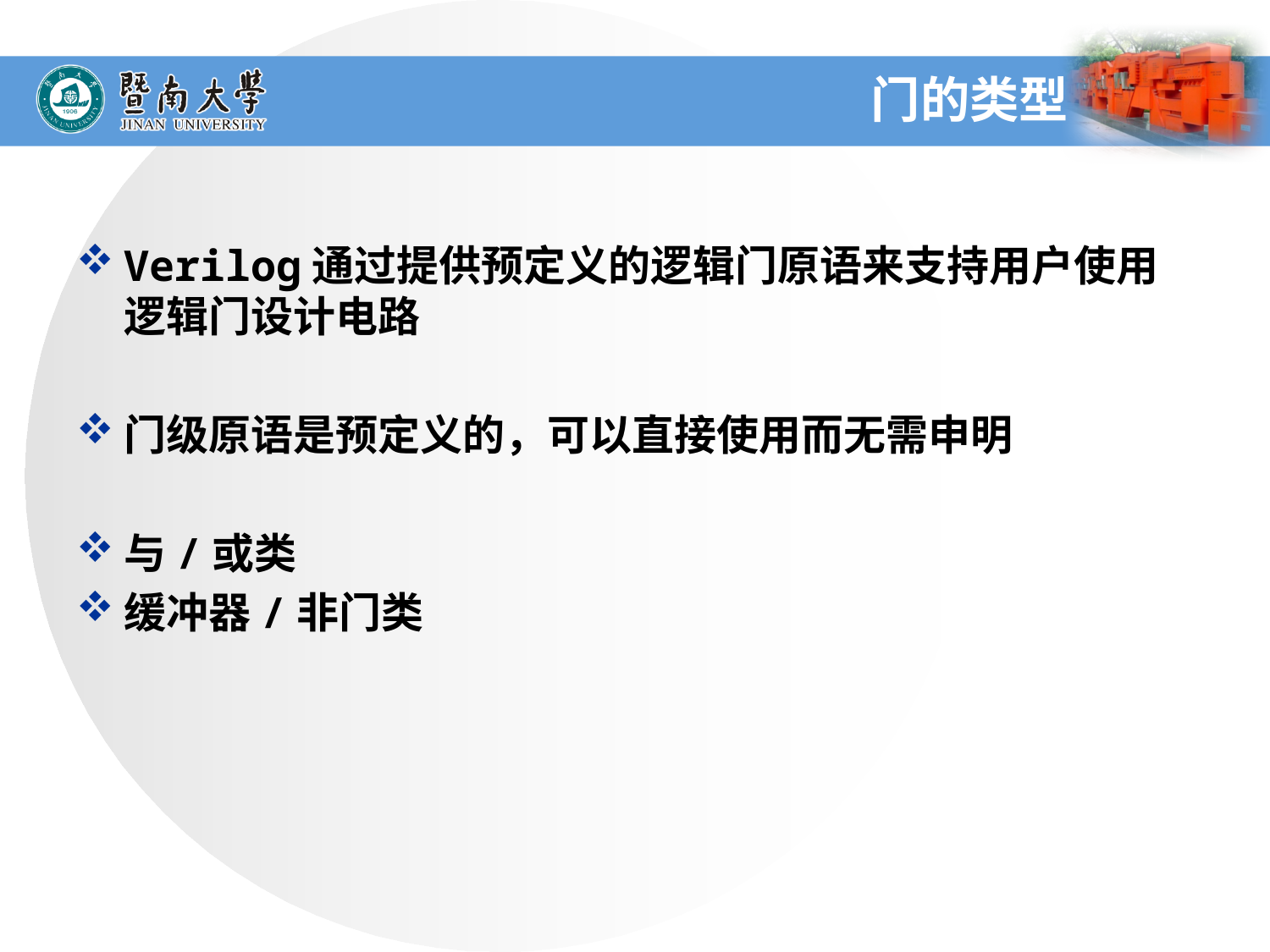

# 门的类型
Verilog通过提供预定义的逻辑门原语来支持用户使用逻辑门设计电路

门级原语是预定义的，可以直接使用而无需申明

与/或类
缓冲器/非门类